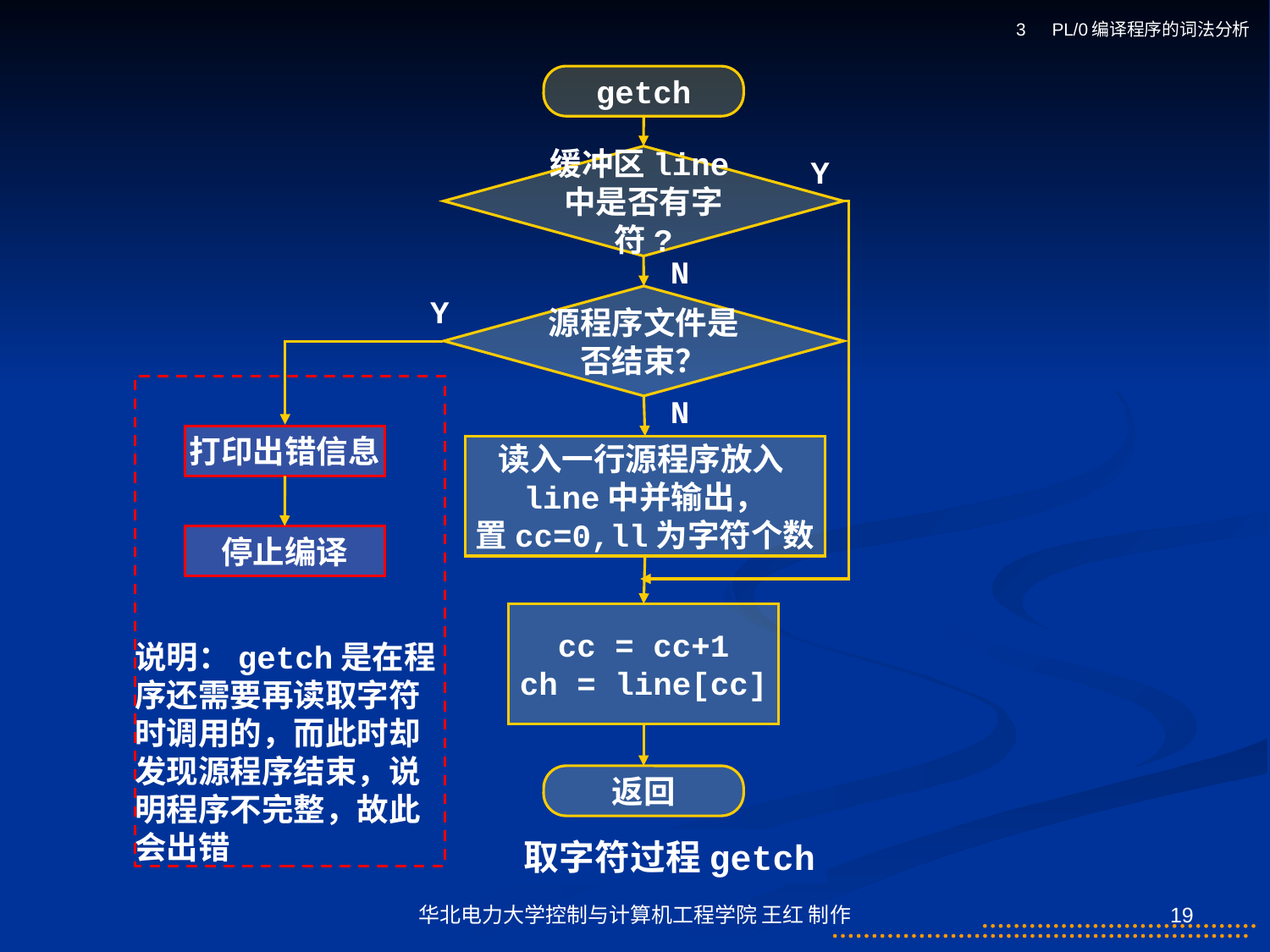

3　PL/0编译程序的词法分析
getch
缓冲区line中是否有字符?
Y
N
源程序文件是否结束？
Y
N
打印出错信息
读入一行源程序放入line中并输出，
置cc=0,ll为字符个数
停止编译

cc = cc+1
ch = line[cc]
返回
取字符过程getch
说明：getch是在程序还需要再读取字符时调用的，而此时却发现源程序结束，说明程序不完整，故此会出错
华北电力大学控制与计算机工程学院 王红 制作
19